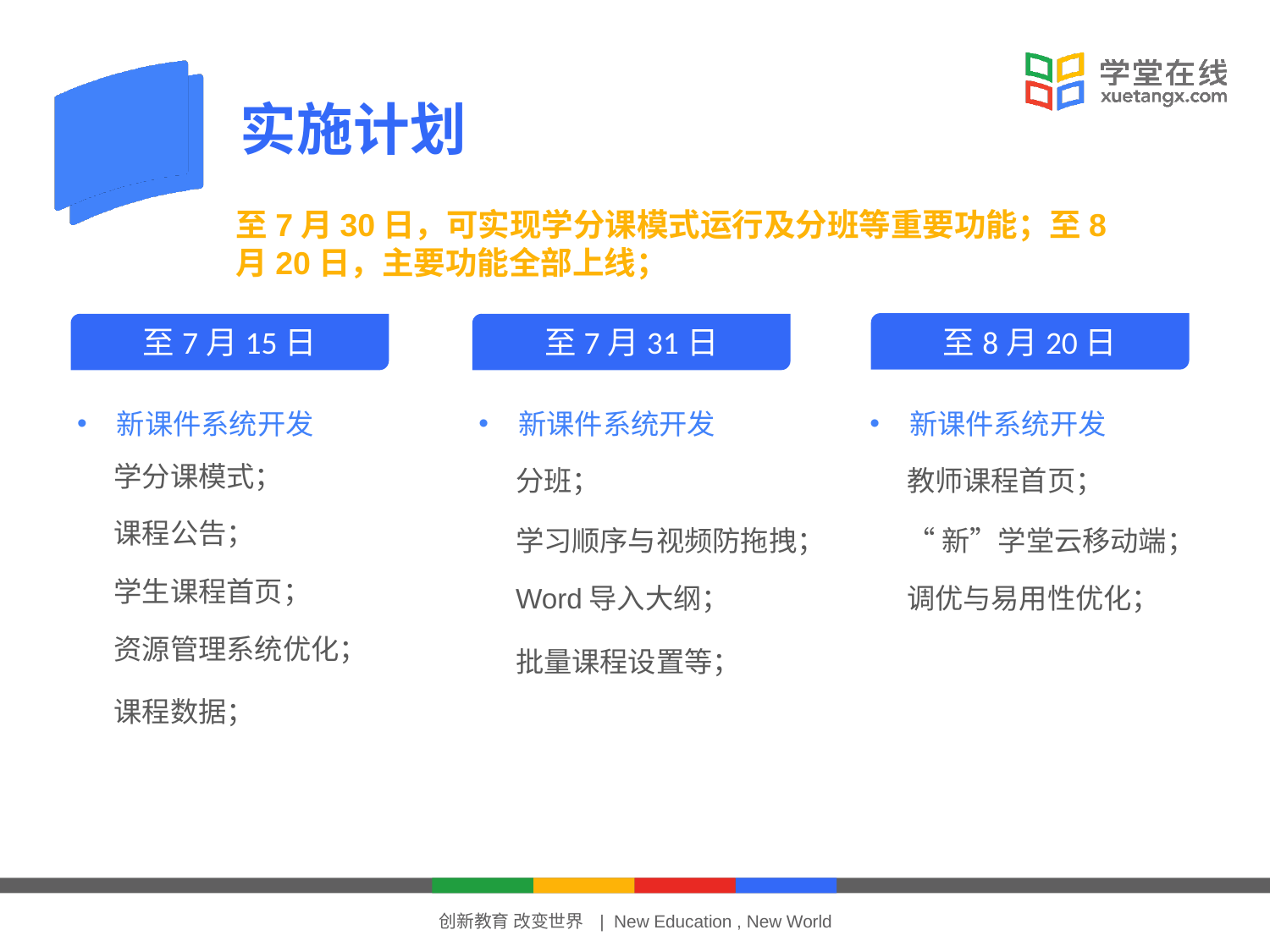

实施计划
至7月30日，可实现学分课模式运行及分班等重要功能；至8月20日，主要功能全部上线；

至8月20日
至7月15日
至7月31日
新课件系统开发
新课件系统开发
新课件系统开发
学分课模式；
分班；
教师课程首页；
课程公告；
学习顺序与视频防拖拽；
“新”学堂云移动端；
学生课程首页；
Word导入大纲；
调优与易用性优化；
资源管理系统优化；
批量课程设置等；
课程数据；